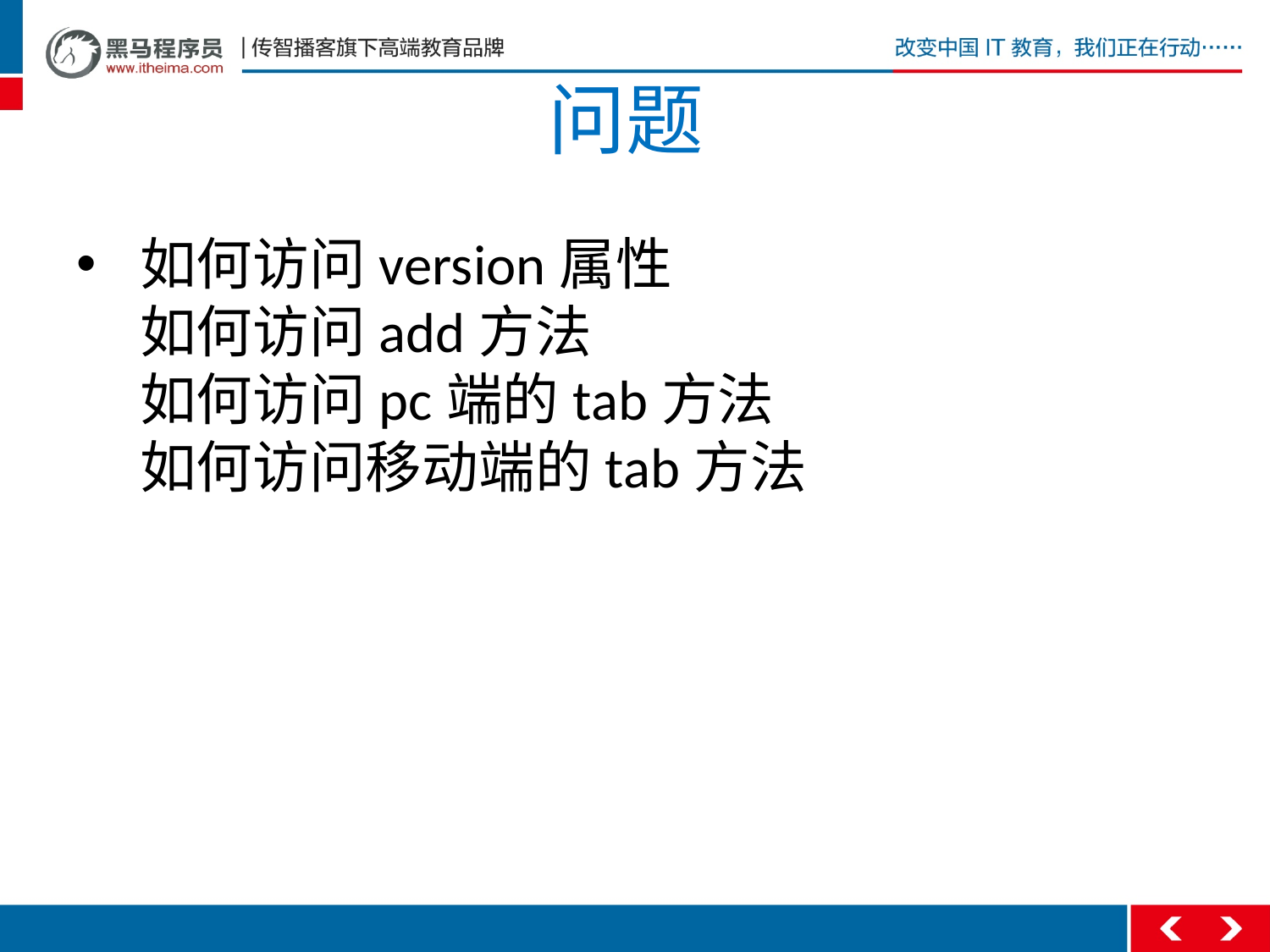

# 问题
如何访问version属性
如何访问add方法
如何访问pc端的tab方法
如何访问移动端的tab方法